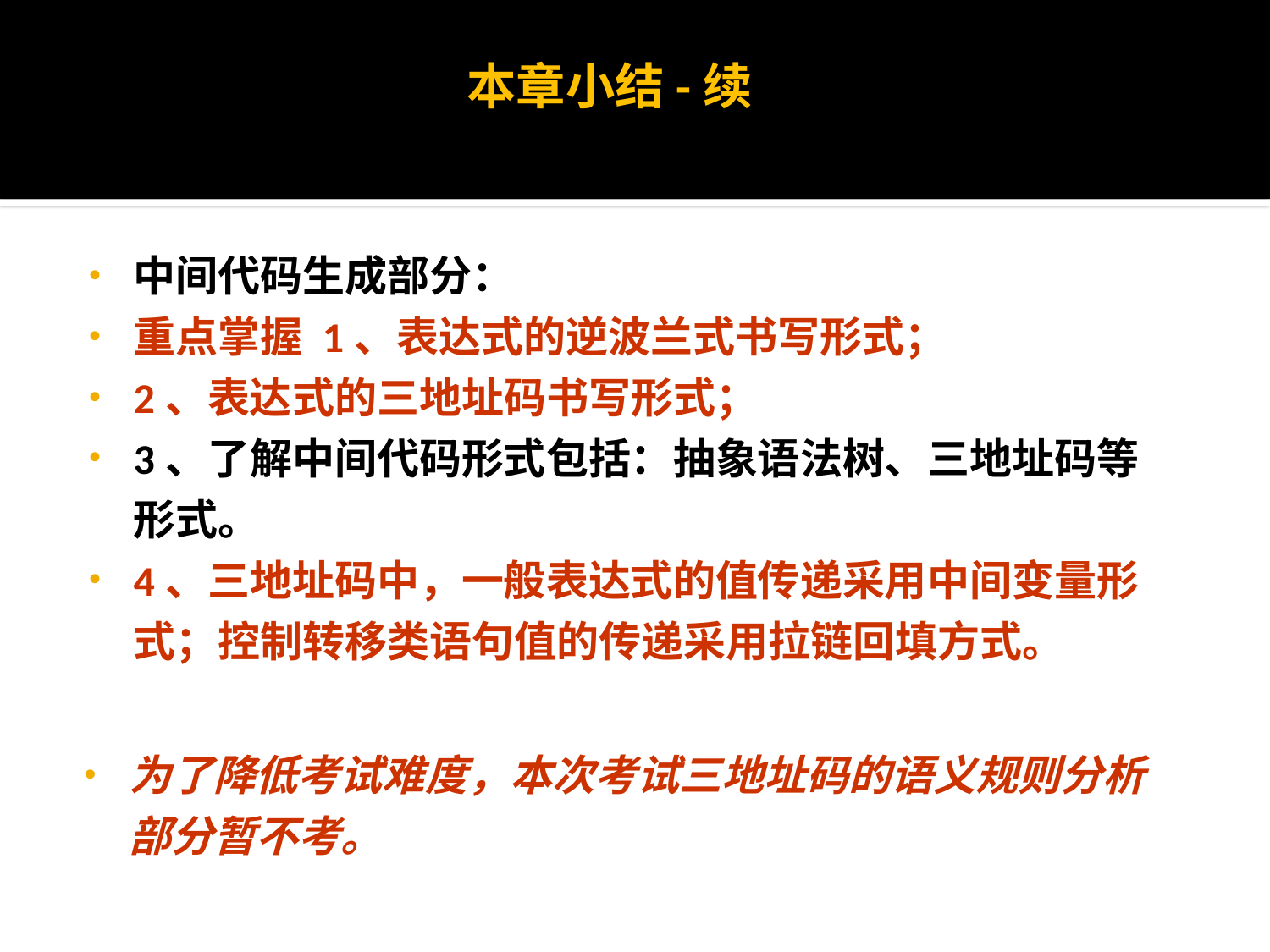

本章小结-续
中间代码生成部分：
重点掌握 1、表达式的逆波兰式书写形式；
2、表达式的三地址码书写形式；
3、了解中间代码形式包括：抽象语法树、三地址码等形式。
4、三地址码中，一般表达式的值传递采用中间变量形式；控制转移类语句值的传递采用拉链回填方式。
为了降低考试难度，本次考试三地址码的语义规则分析部分暂不考。